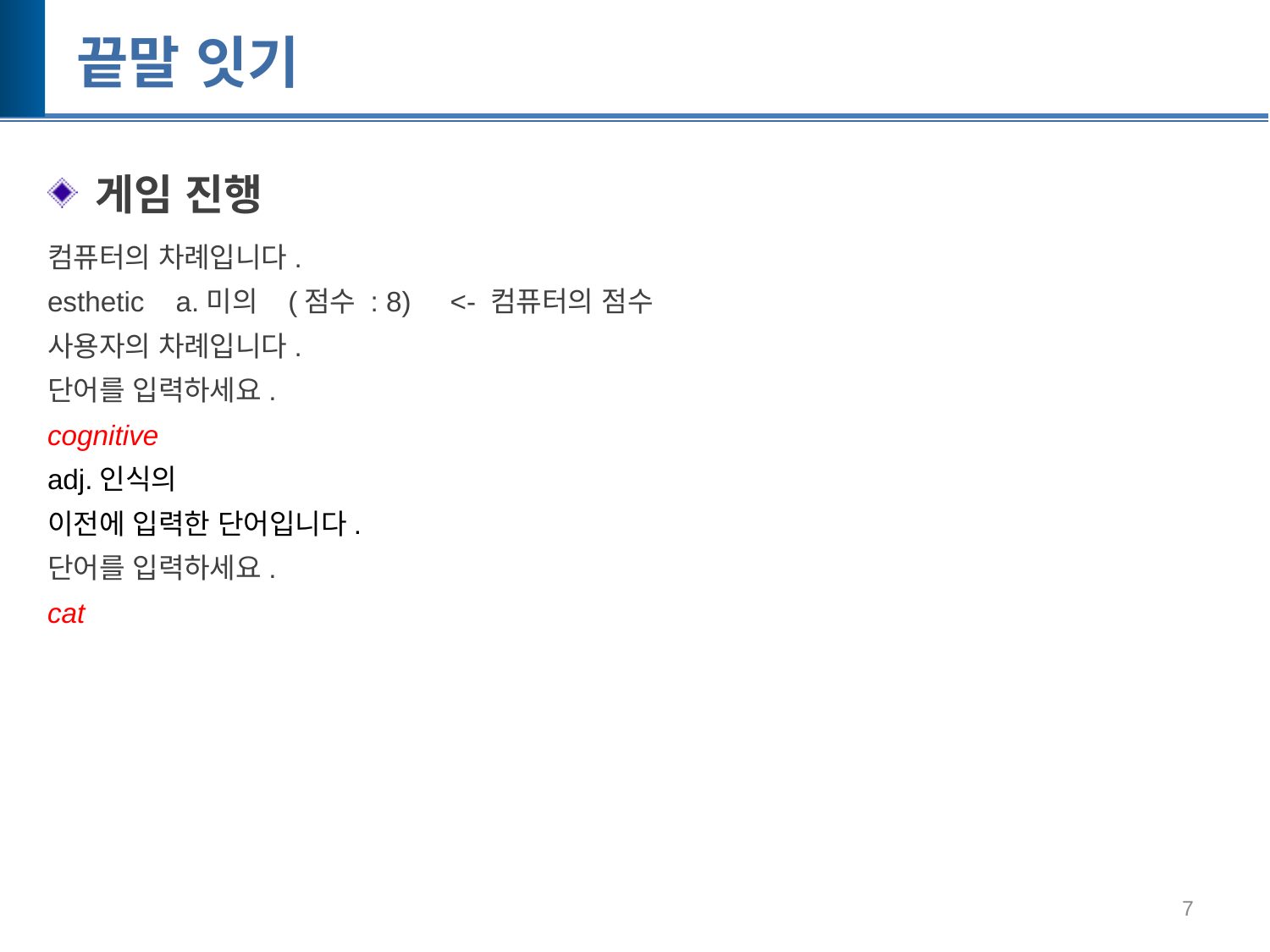

# 끝말 잇기
게임 진행
컴퓨터의 차례입니다.
esthetic    a.미의   (점수 : 8)     <- 컴퓨터의 점수
사용자의 차례입니다.
단어를 입력하세요.
cognitive
adj.인식의
이전에 입력한 단어입니다.
단어를 입력하세요.
cat

7